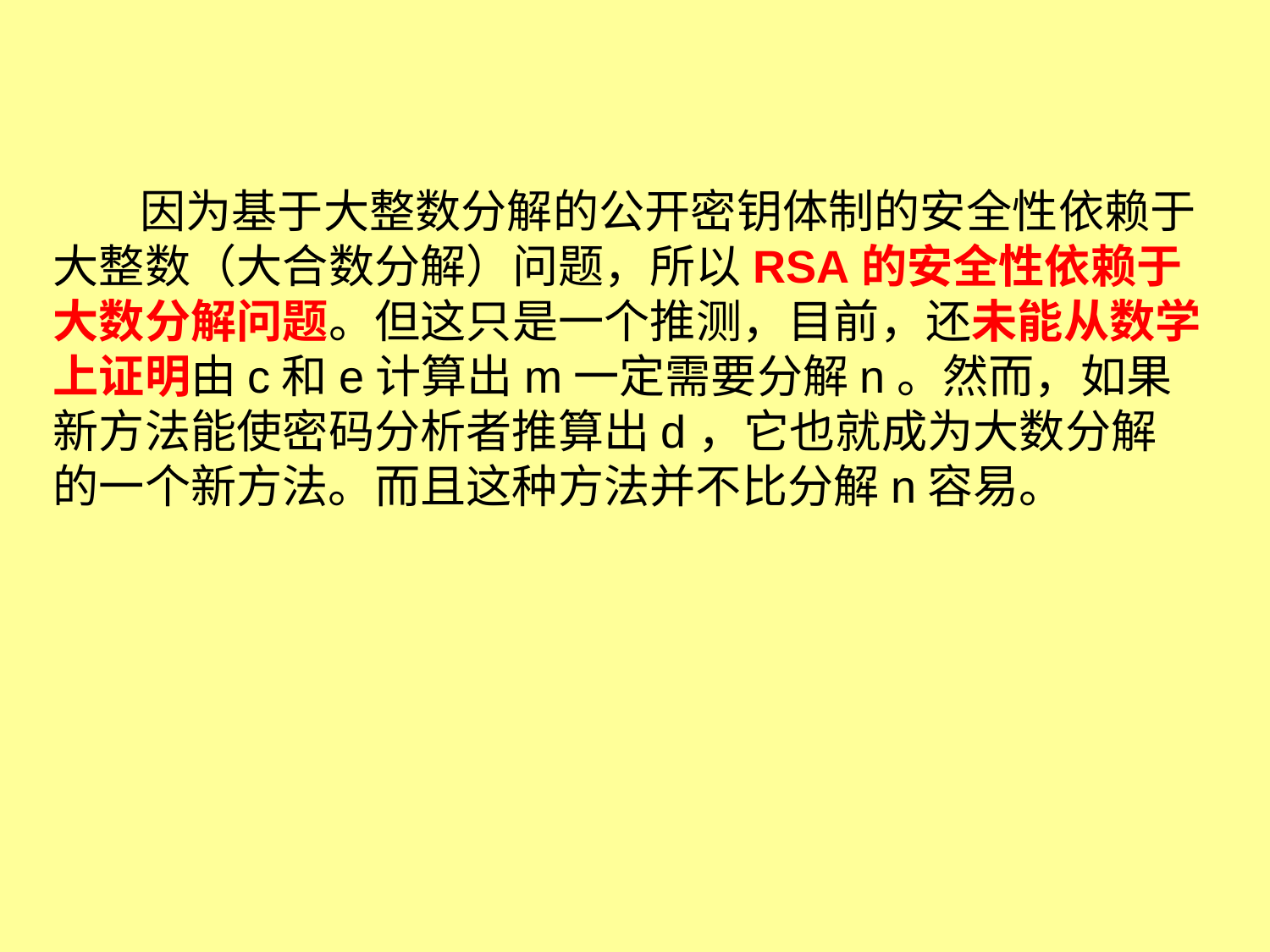

#
因为基于大整数分解的公开密钥体制的安全性依赖于大整数（大合数分解）问题，所以RSA的安全性依赖于大数分解问题。但这只是一个推测，目前，还未能从数学上证明由c和e计算出m一定需要分解n。然而，如果新方法能使密码分析者推算出d，它也就成为大数分解的一个新方法。而且这种方法并不比分解n容易。